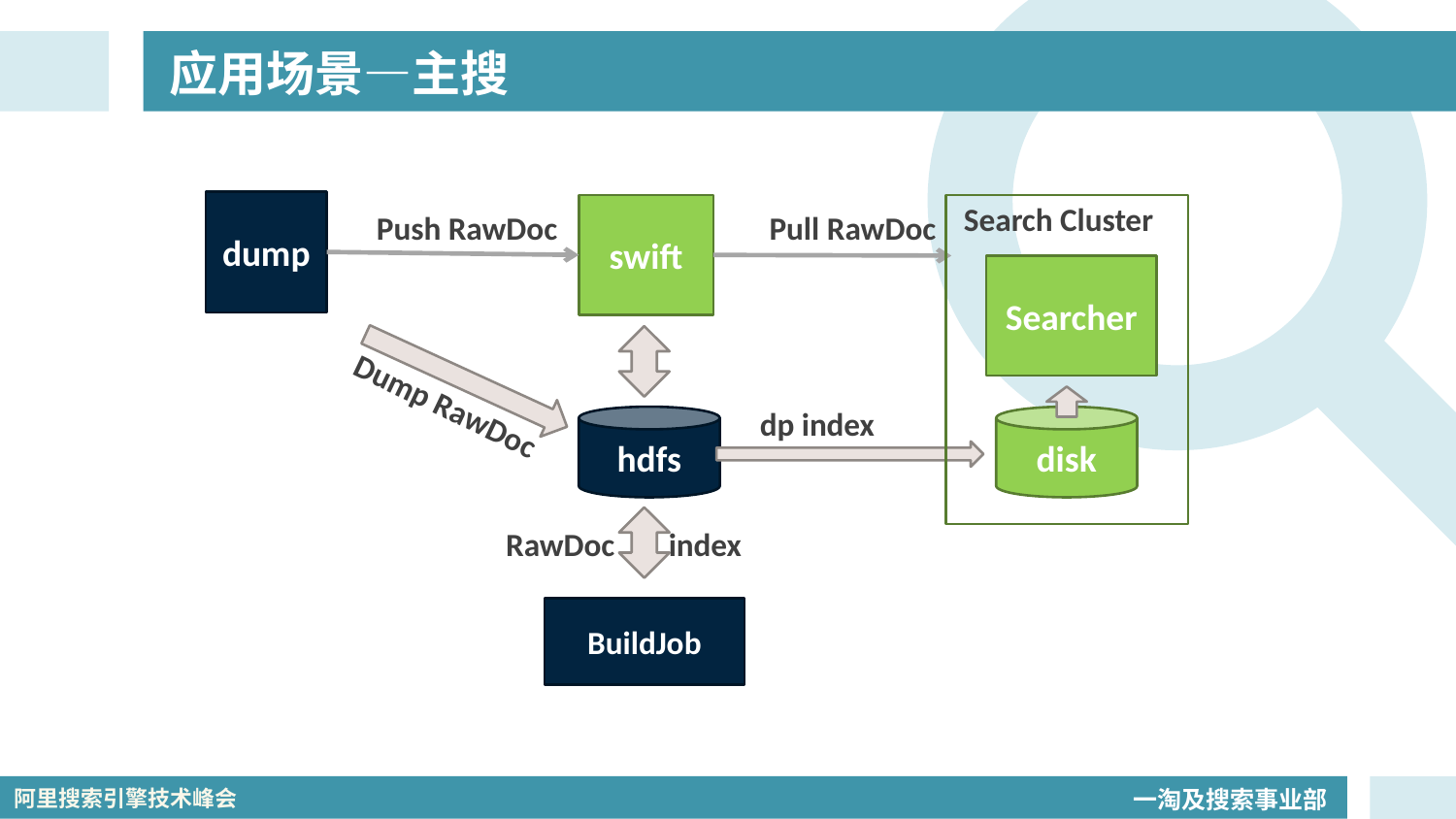

# 应用场景—主搜
dump
Search Cluster
Swift
Searcher

disk
swift
Push RawDoc
Pull RawDoc

Dump RawDoc
dp index

hdfs

RawDoc
index
BuildJob